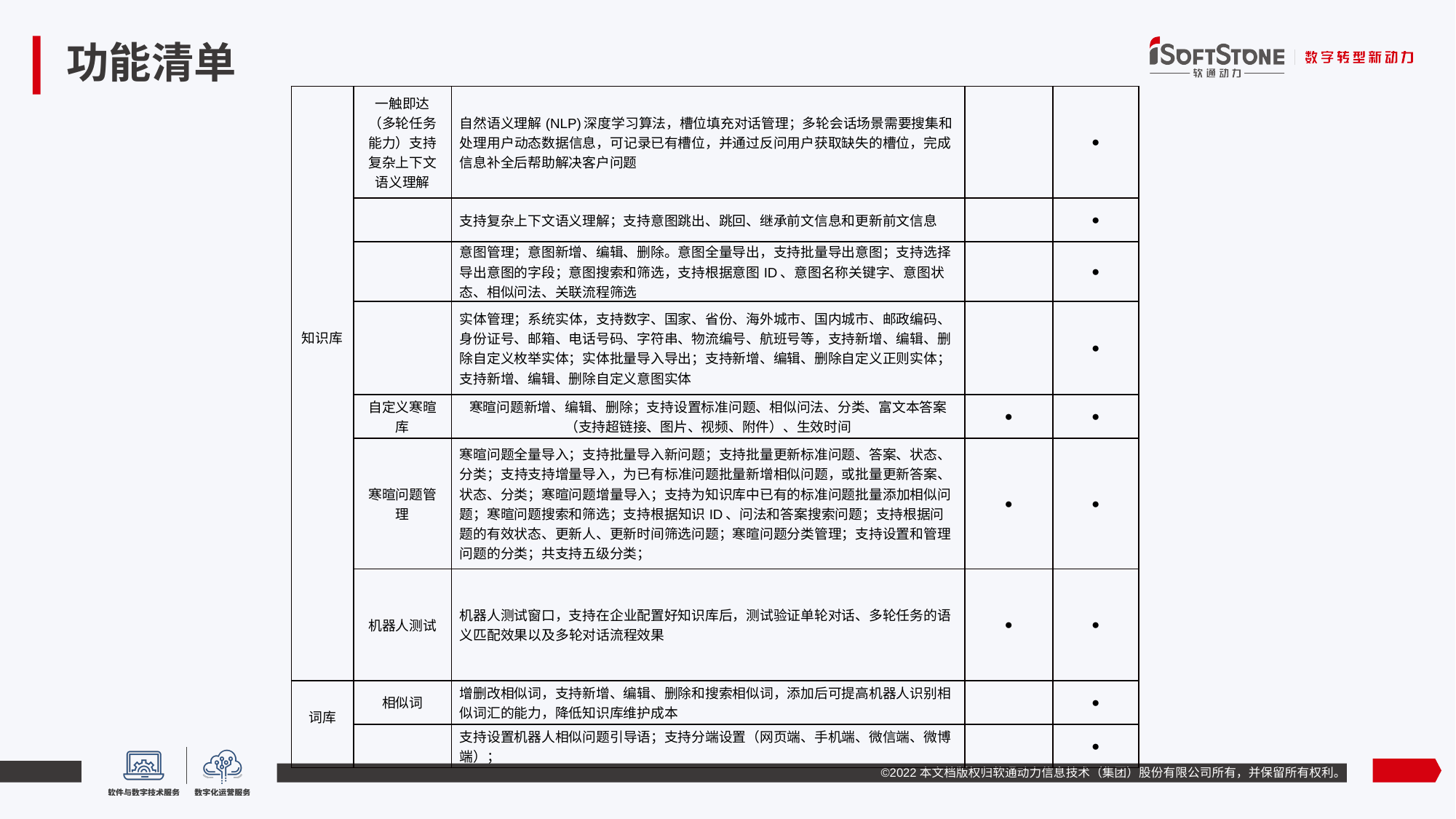

# 功能清单
| 知识库 | 一触即达（多轮任务能力）支持复杂上下文语义理解 | 自然语义理解(NLP)深度学习算法，槽位填充对话管理；多轮会话场景需要搜集和处理用户动态数据信息，可记录已有槽位，并通过反问用户获取缺失的槽位，完成信息补全后帮助解决客户问题 |  | ● |
| --- | --- | --- | --- | --- |
|  |  | 支持复杂上下文语义理解；支持意图跳出、跳回、继承前文信息和更新前文信息 |  | ● |
|  |  | 意图管理；意图新增、编辑、删除。意图全量导出，支持批量导出意图；支持选择导出意图的字段；意图搜索和筛选，支持根据意图ID、意图名称关键字、意图状态、相似问法、关联流程筛选 |  | ● |
|  |  | 实体管理；系统实体，支持数字、国家、省份、海外城市、国内城市、邮政编码、身份证号、邮箱、电话号码、字符串、物流编号、航班号等，支持新增、编辑、删除自定义枚举实体；实体批量导入导出；支持新增、编辑、删除自定义正则实体；支持新增、编辑、删除自定义意图实体 |  | ● |
|  | 自定义寒暄库 | 寒暄问题新增、编辑、删除；支持设置标准问题、相似问法、分类、富文本答案（支持超链接、图片、视频、附件）、生效时间 | ● | ● |
|  | 寒暄问题管理 | 寒暄问题全量导入；支持批量导入新问题；支持批量更新标准问题、答案、状态、分类；支持支持增量导入，为已有标准问题批量新增相似问题，或批量更新答案、状态、分类；寒暄问题增量导入；支持为知识库中已有的标准问题批量添加相似问题；寒暄问题搜索和筛选；支持根据知识ID、问法和答案搜索问题；支持根据问题的有效状态、更新人、更新时间筛选问题；寒暄问题分类管理；支持设置和管理问题的分类；共支持五级分类； | ● | ● |
|  | 机器人测试 | 机器人测试窗口，支持在企业配置好知识库后，测试验证单轮对话、多轮任务的语义匹配效果以及多轮对话流程效果 | ● | ● |
| 词库 | 相似词 | 增删改相似词，支持新增、编辑、删除和搜索相似词，添加后可提高机器人识别相似词汇的能力，降低知识库维护成本 |  | ● |
|  |  | 支持设置机器人相似问题引导语；支持分端设置（网页端、手机端、微信端、微博端）； |  | ● |
7